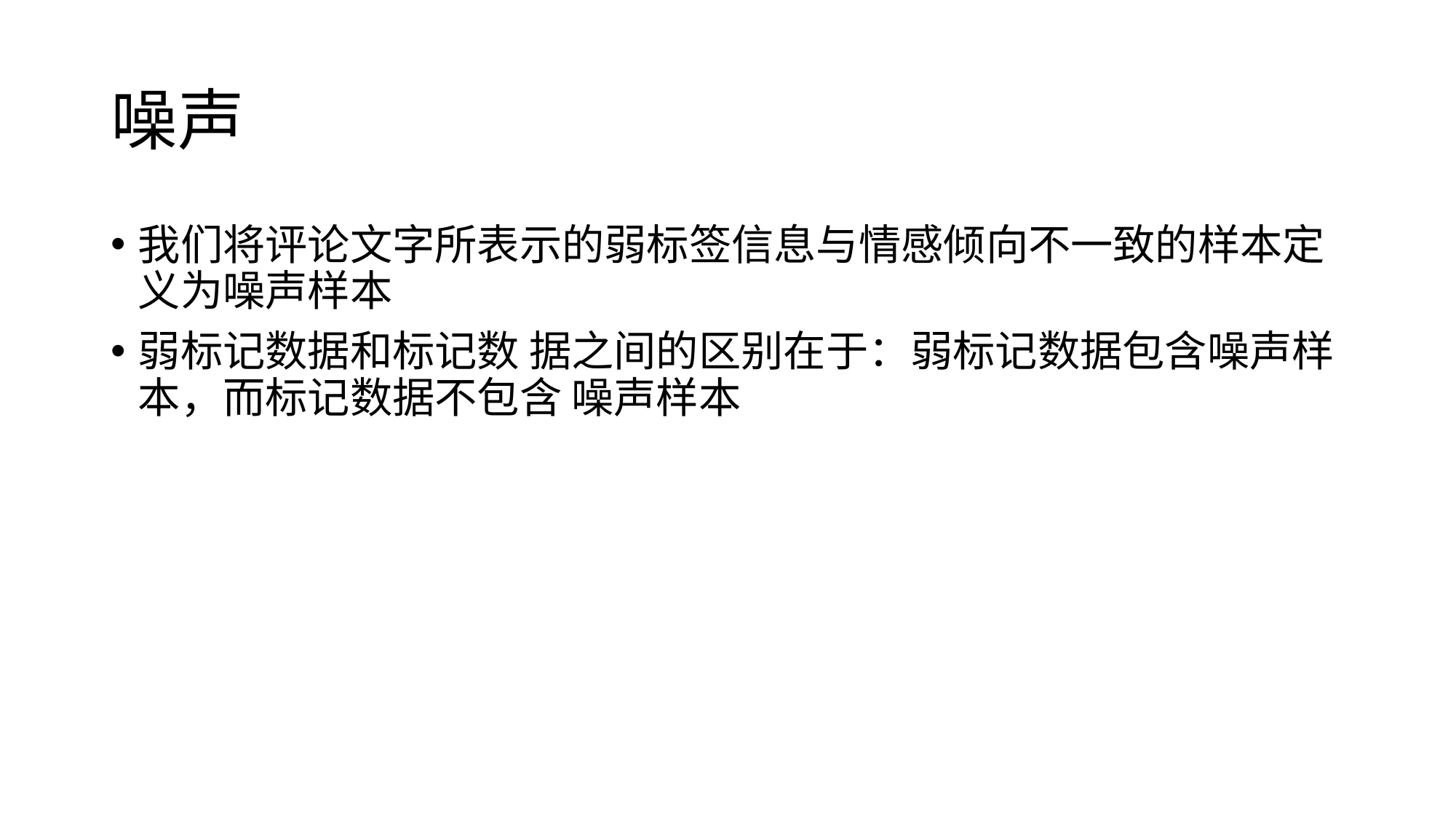

# 噪声
我们将评论文字所表示的弱标签信息与情感倾向不一致的样本定义为噪声样本
弱标记数据和标记数 据之间的区别在于：弱标记数据包含噪声样本，而标记数据不包含 噪声样本